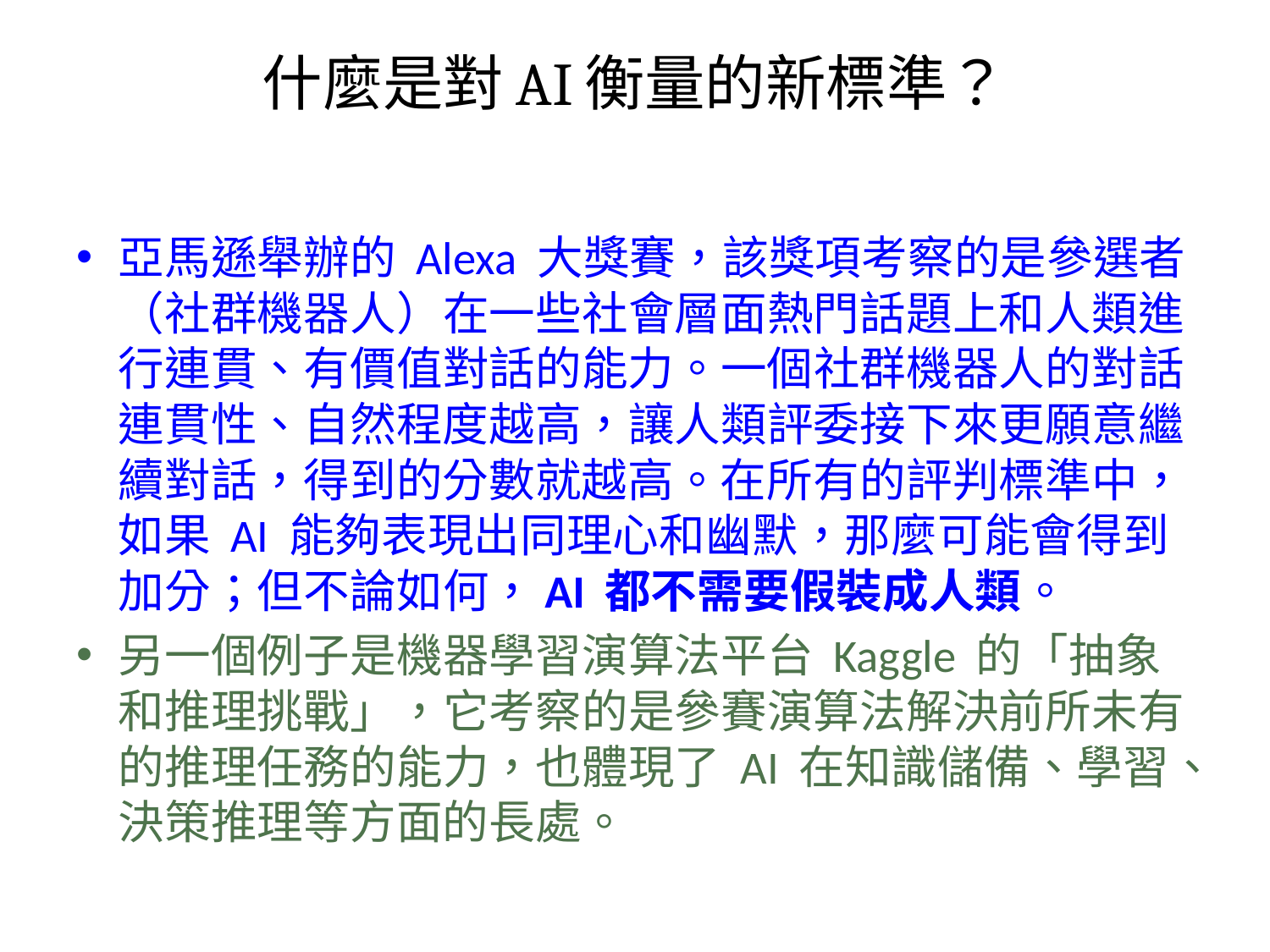

# 什麼是對AI衡量的新標準？
亞馬遜舉辦的 Alexa 大獎賽，該獎項考察的是參選者（社群機器人）在一些社會層面熱門話題上和人類進行連貫、有價值對話的能力。一個社群機器人的對話連貫性、自然程度越高，讓人類評委接下來更願意繼續對話，得到的分數就越高。在所有的評判標準中，如果 AI 能夠表現出同理心和幽默，那麼可能會得到加分；但不論如何，AI 都不需要假裝成人類。
另一個例子是機器學習演算法平台 Kaggle 的「抽象和推理挑戰」，它考察的是參賽演算法解決前所未有的推理任務的能力，也體現了 AI 在知識儲備、學習、決策推理等方面的長處。